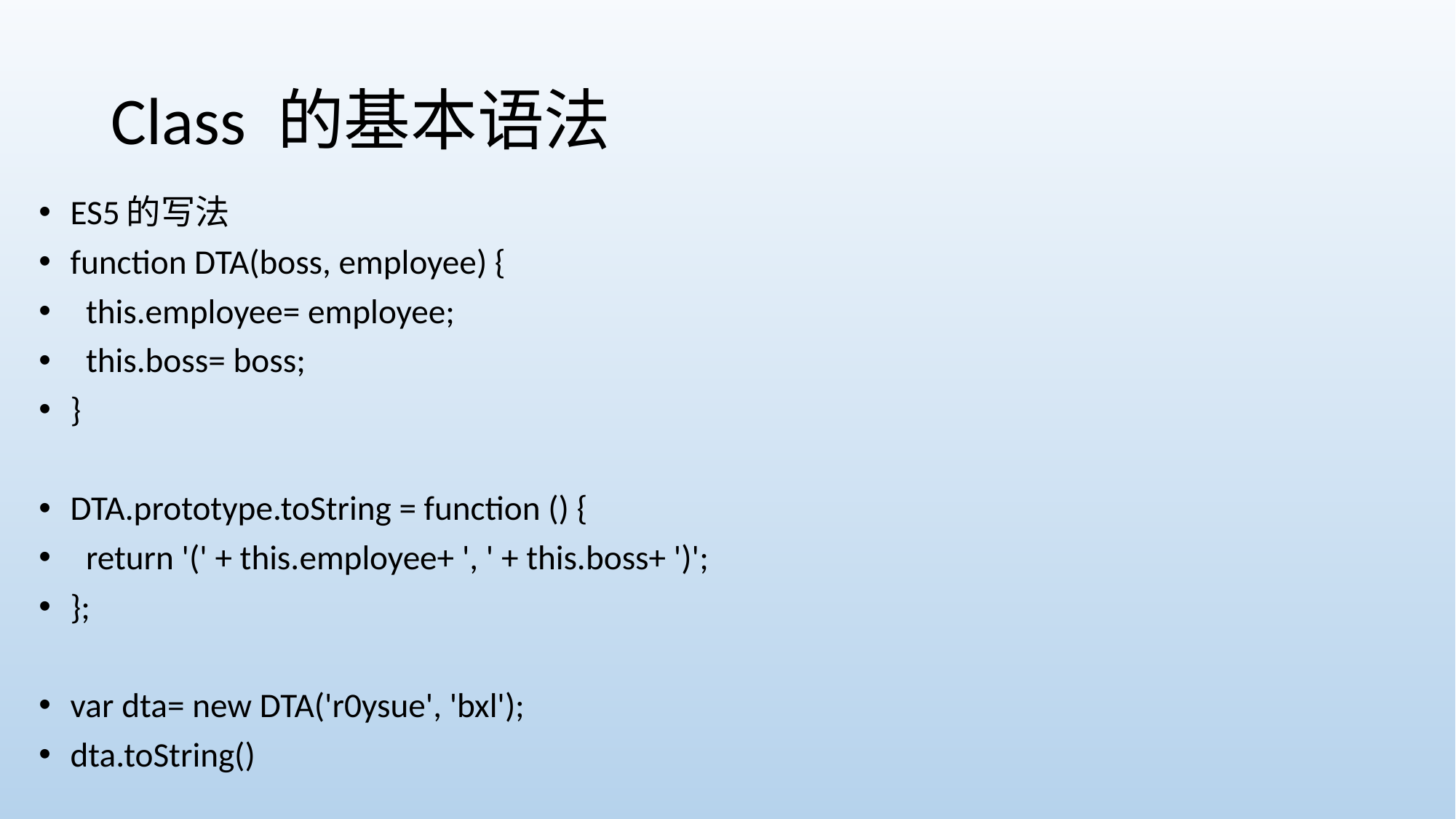

# Class 的基本语法
ES5的写法
function DTA(boss, employee) {
  this.employee= employee;
  this.boss= boss;
}

DTA.prototype.toString = function () {
  return '(' + this.employee+ ', ' + this.boss+ ')';
};

var dta= new DTA('r0ysue', 'bxl');
dta.toString()